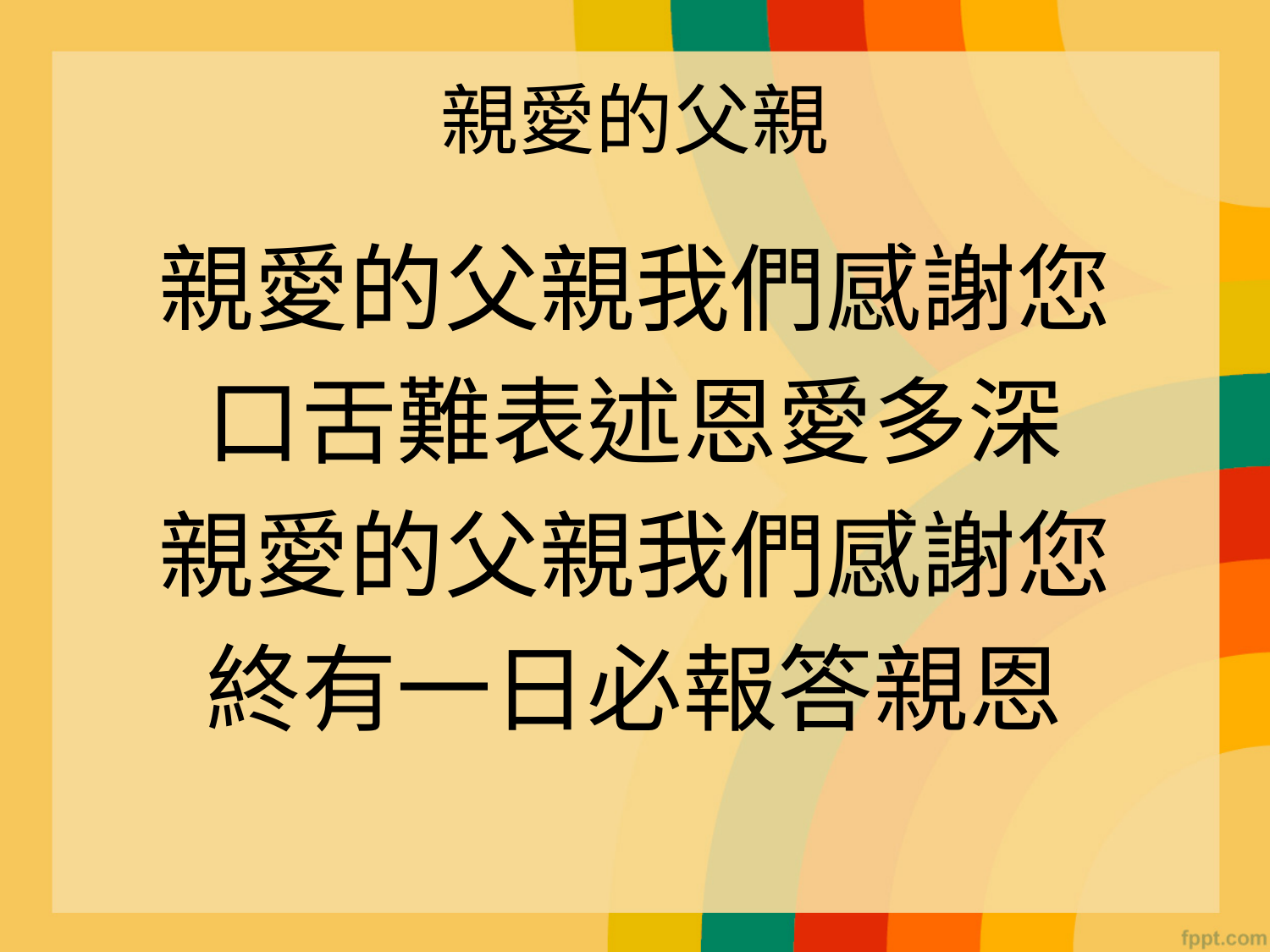

# 親愛的父親
親愛的父親我們感謝您
口舌難表述恩愛多深
親愛的父親我們感謝您
終有一日必報答親恩